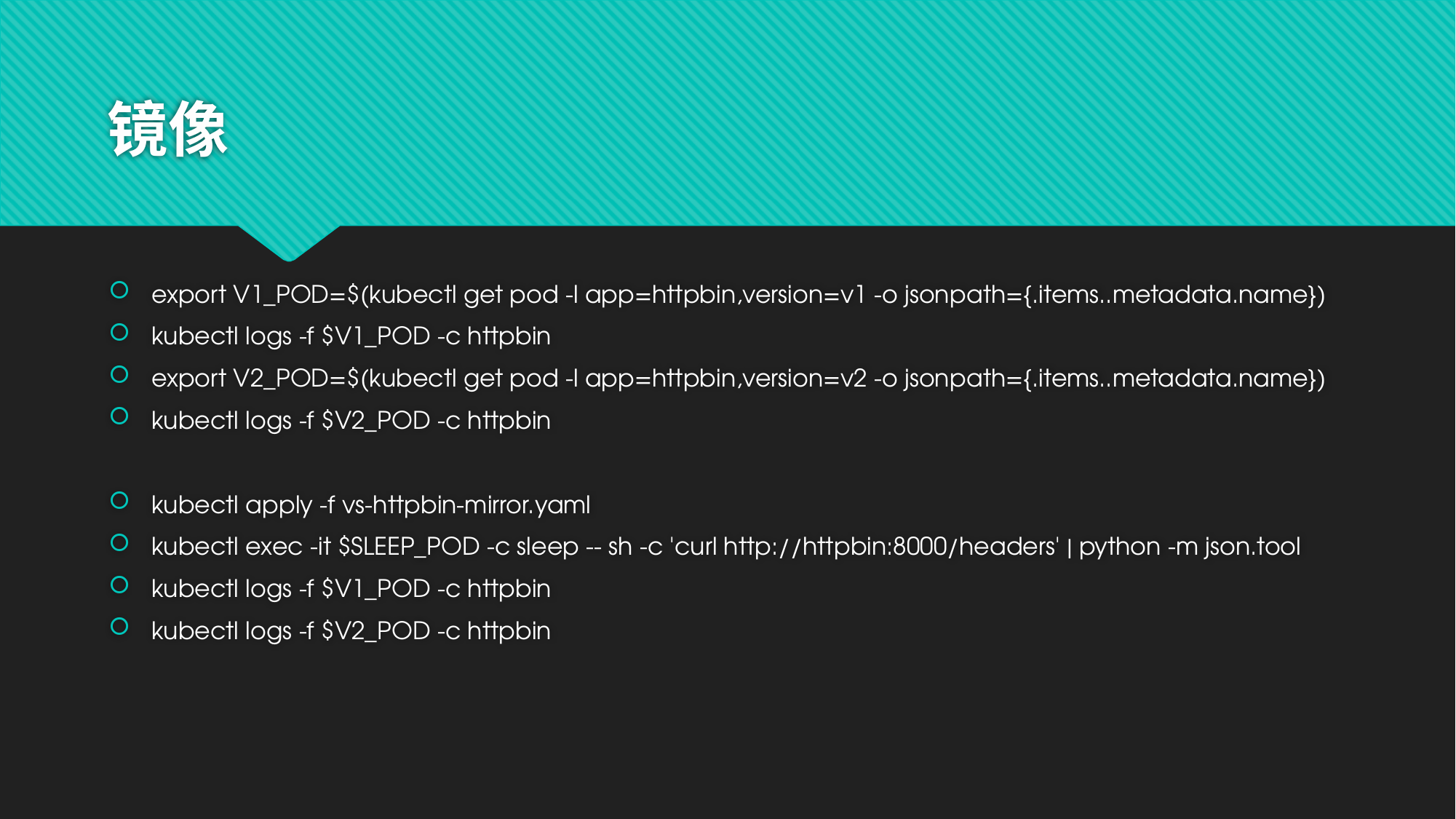

# 镜像
export V1_POD=$(kubectl get pod -l app=httpbin,version=v1 -o jsonpath={.items..metadata.name})
kubectl logs -f $V1_POD -c httpbin
export V2_POD=$(kubectl get pod -l app=httpbin,version=v2 -o jsonpath={.items..metadata.name})
kubectl logs -f $V2_POD -c httpbin

kubectl apply -f vs-httpbin-mirror.yaml
kubectl exec -it $SLEEP_POD -c sleep -- sh -c 'curl http://httpbin:8000/headers' | python -m json.tool
kubectl logs -f $V1_POD -c httpbin
kubectl logs -f $V2_POD -c httpbin